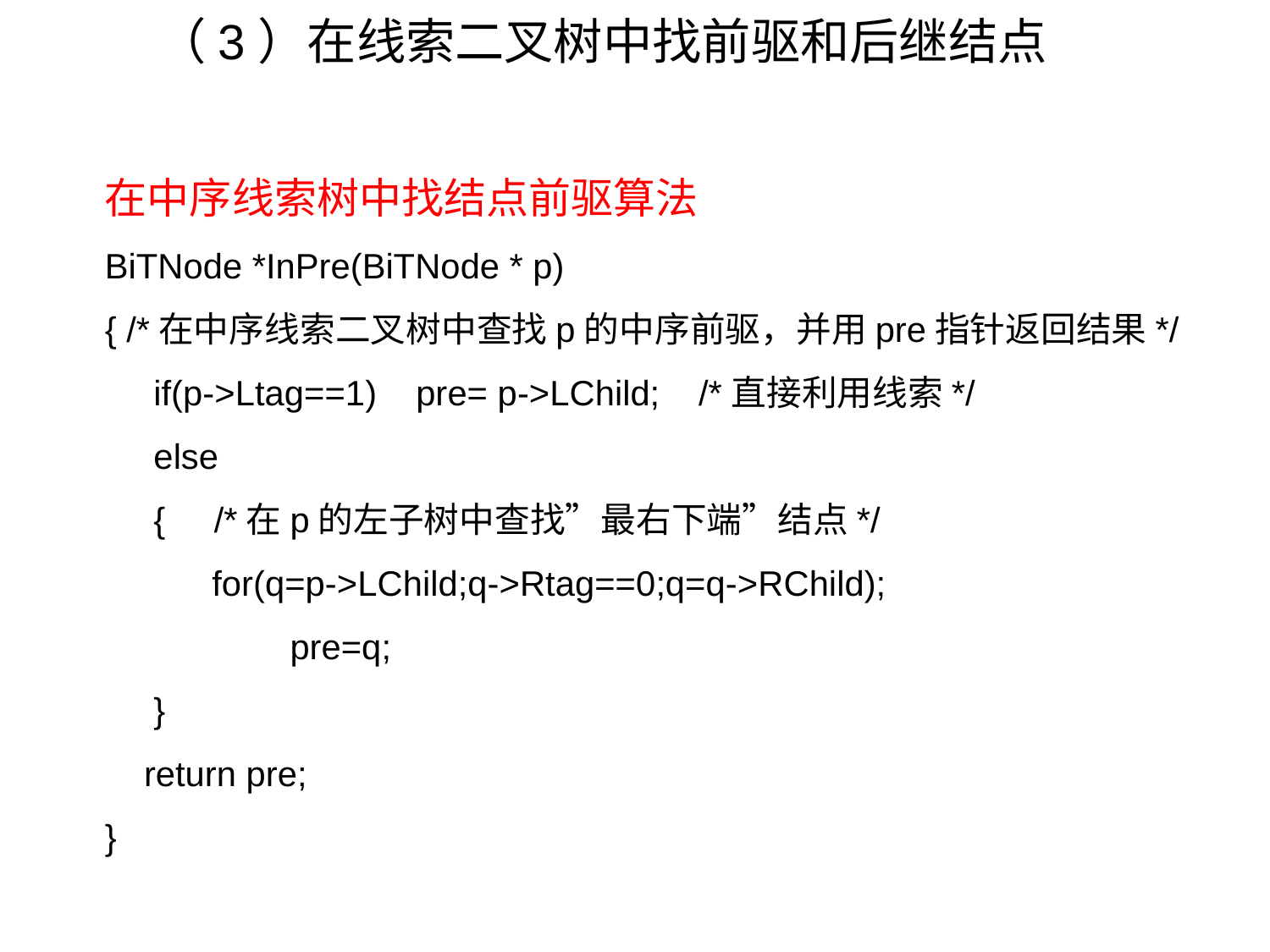

（3）在线索二叉树中找前驱和后继结点
在中序线索树中找结点前驱算法
BiTNode *InPre(BiTNode * p)
{ /*在中序线索二叉树中查找p的中序前驱，并用pre指针返回结果*/
     if(p->Ltag==1)    pre= p->LChild;    /*直接利用线索*/
     else
     {     /*在p的左子树中查找”最右下端”结点*/
           for(q=p->LChild;q->Rtag==0;q=q->RChild);
                   pre=q;
     }
    return pre;
}
41